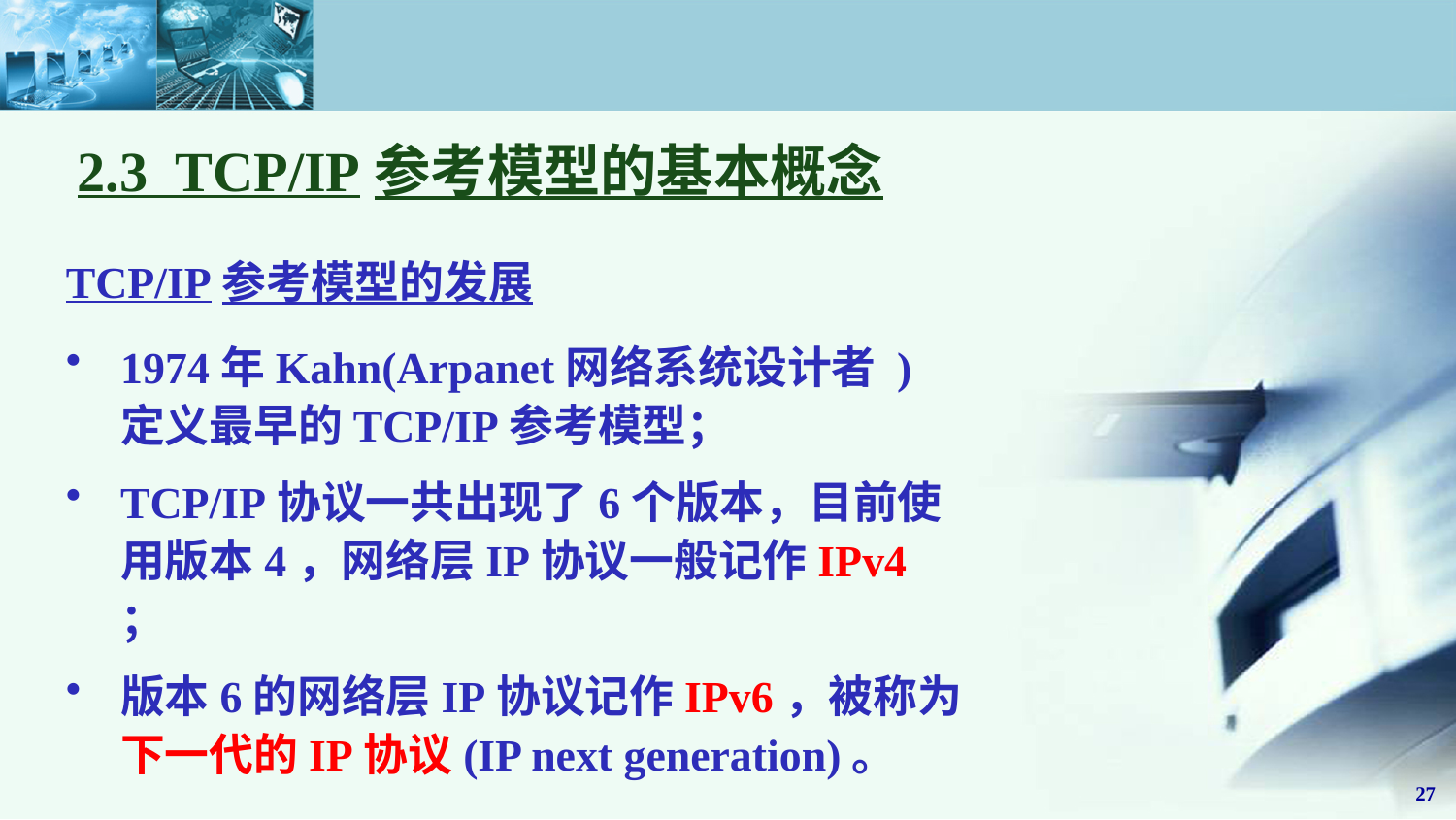

2.3  TCP/IP参考模型的基本概念
TCP/IP参考模型的发展
1974年Kahn(Arpanet网络系统设计者 )定义最早的TCP/IP参考模型；
TCP/IP协议一共出现了6个版本，目前使用版本4，网络层IP协议一般记作IPv4 ；
版本6的网络层IP协议记作IPv6，被称为下一代的IP协议(IP next generation)。
27